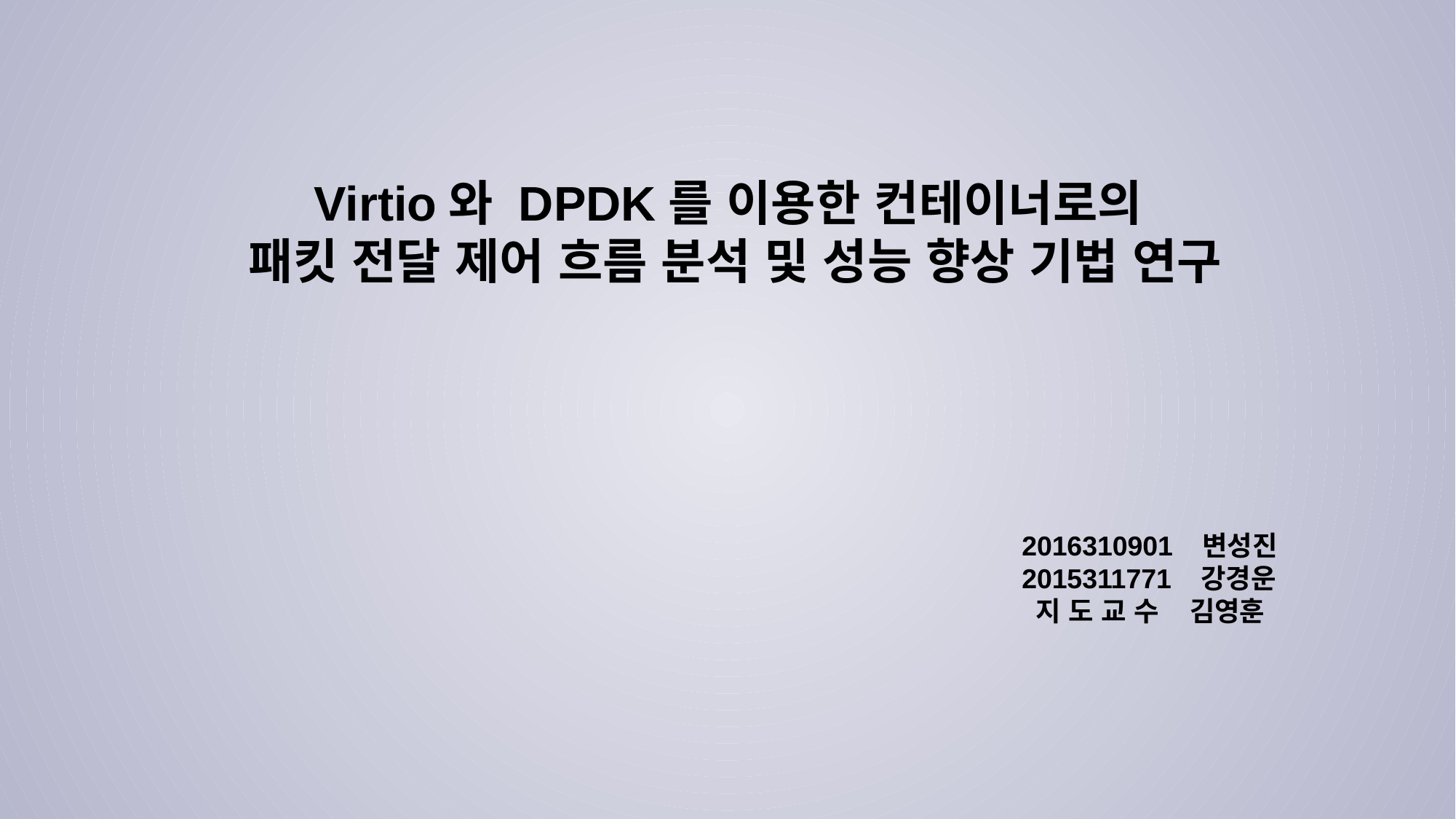

Virtio와 DPDK를 이용한 컨테이너로의
패킷 전달 제어 흐름 분석 및 성능 향상 기법 연구
2016310901   변성진
2015311771   강경운
 지 도 교 수    김영훈